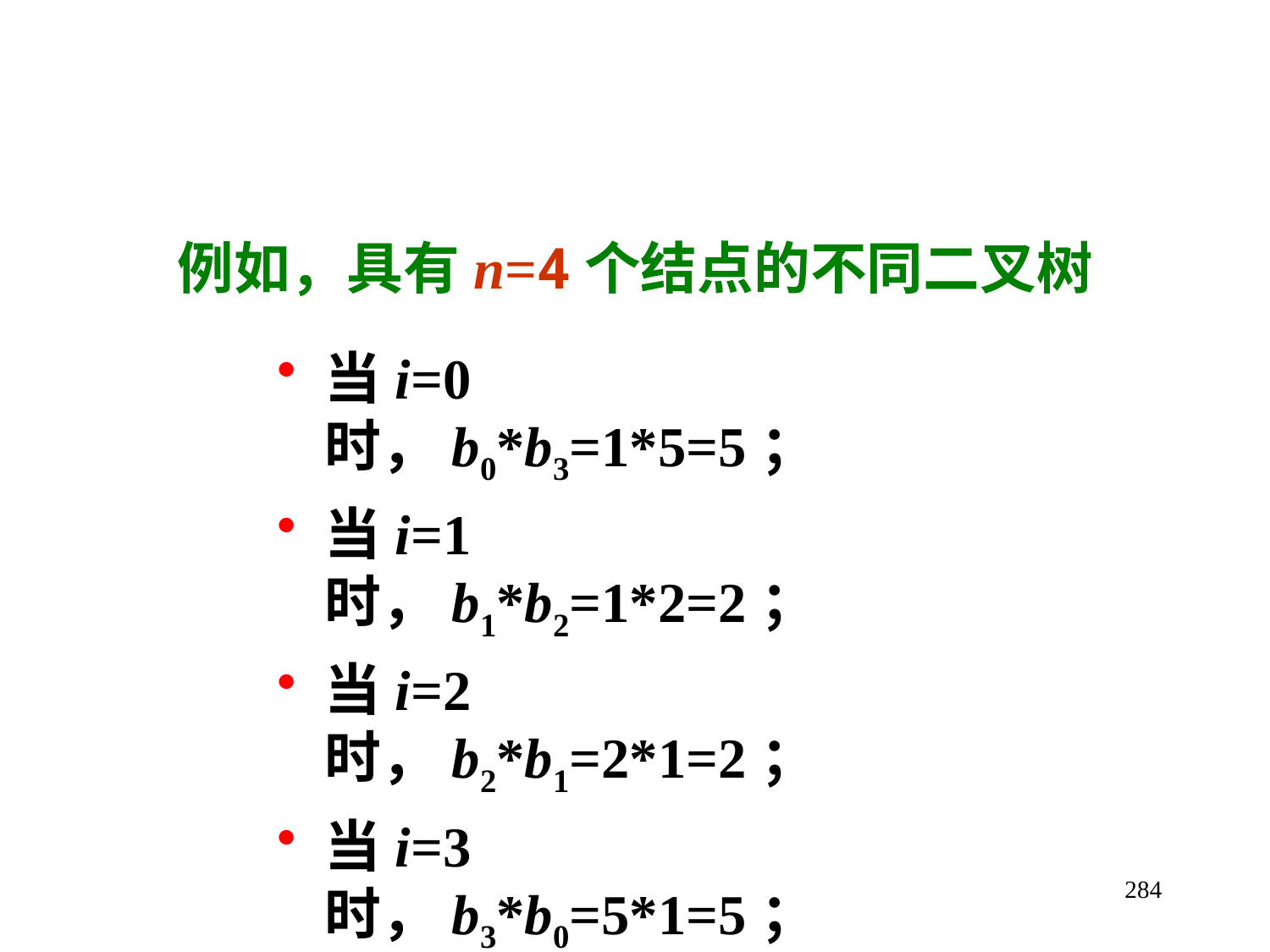

例如，具有n=4个结点的不同二叉树
当i=0时，b0*b3=1*5=5；
当i=1时，b1*b2=1*2=2；
当i=2时，b2*b1=2*1=2；
当i=3时，b3*b0=5*1=5；
b4=5+2+2+5=14
284